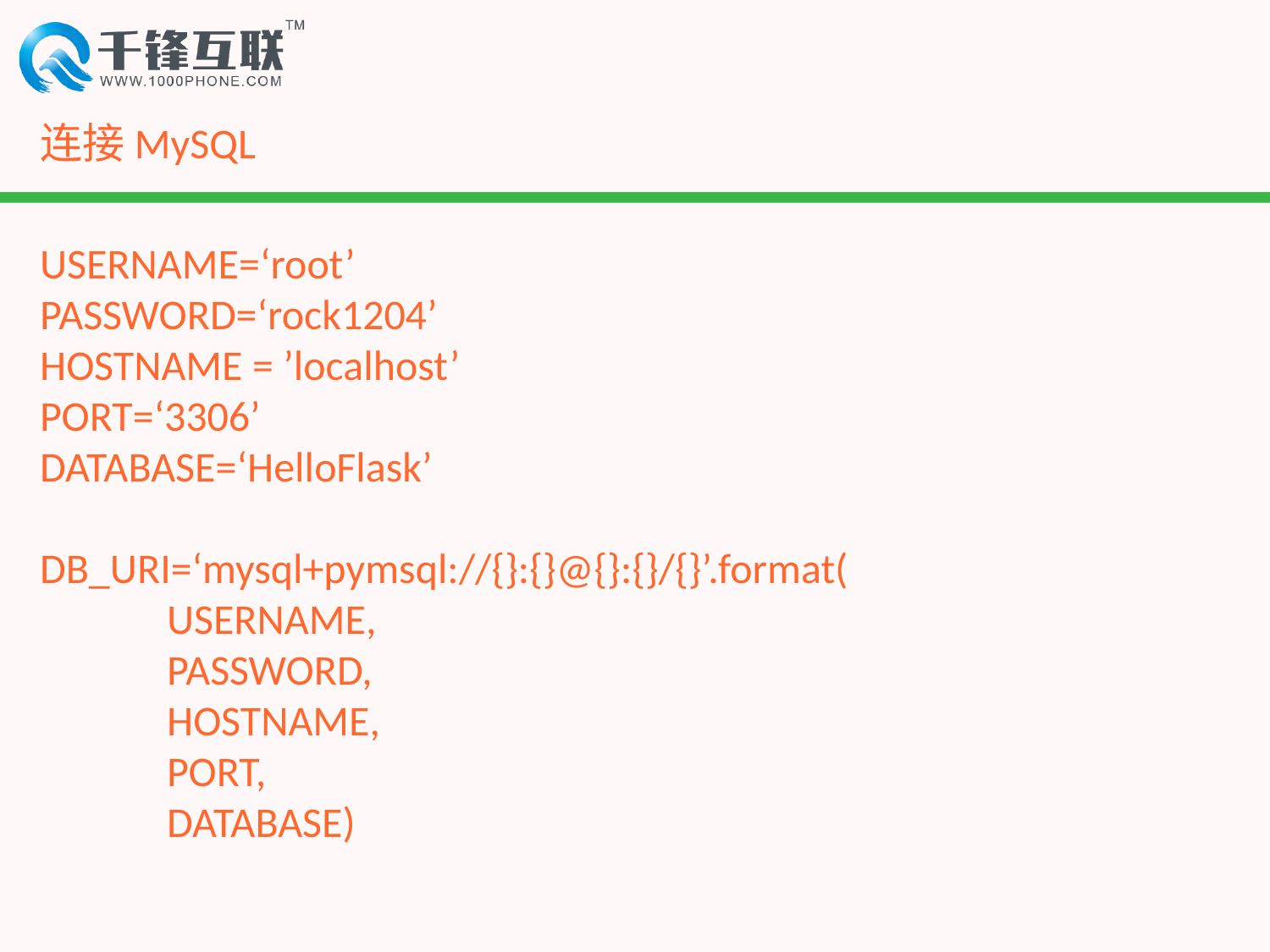

# 连接MySQL
USERNAME=‘root’
PASSWORD=‘rock1204’
HOSTNAME = ’localhost’
PORT=‘3306’
DATABASE=‘HelloFlask’

DB_URI=‘mysql+pymsql://{}:{}@{}:{}/{}’.format(
	USERNAME,
	PASSWORD,
	HOSTNAME,
	PORT,
	DATABASE)